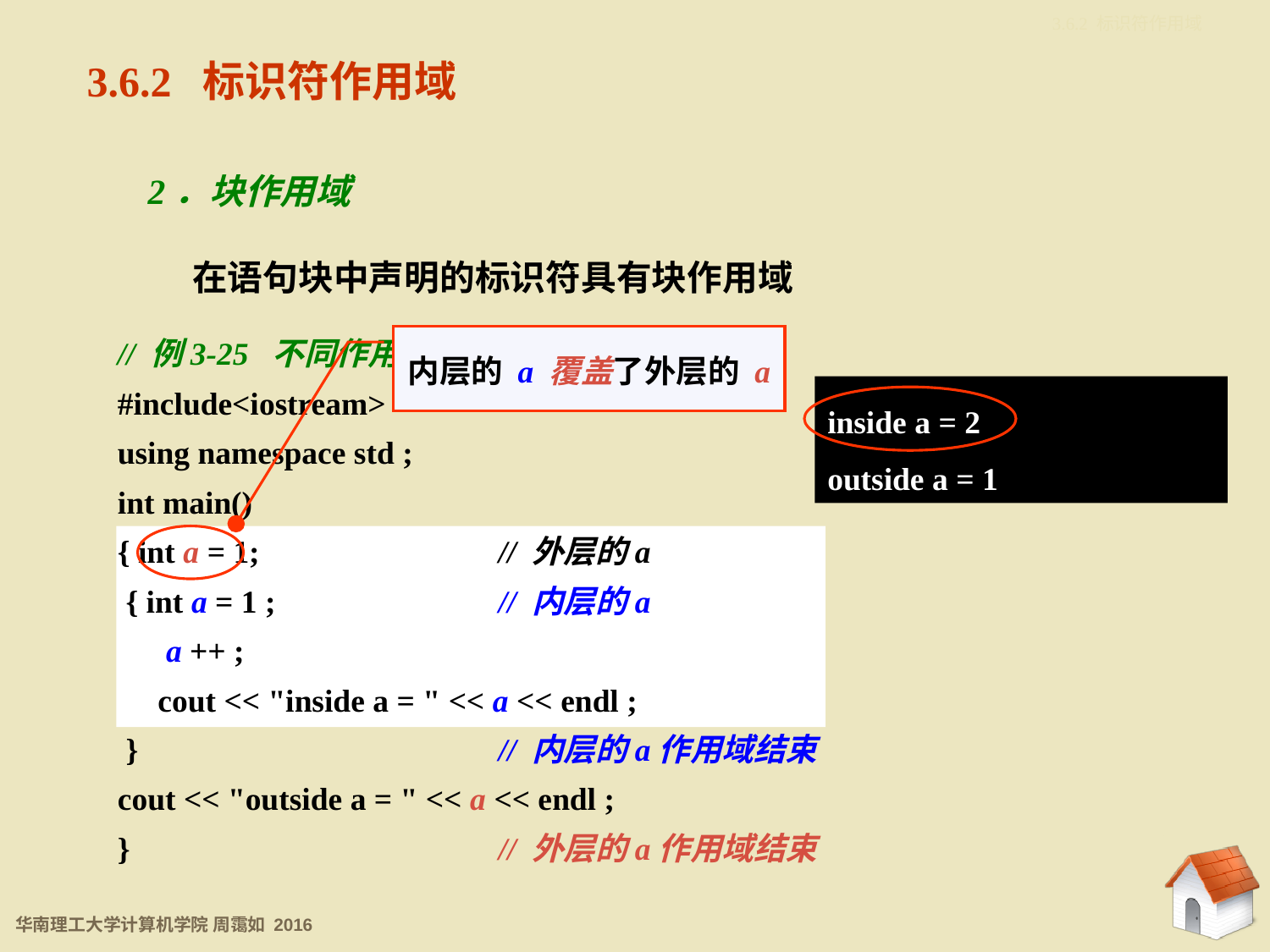

3.6.2 标识符作用域
3.6.2  标识符作用域
2．块作用域
在语句块中声明的标识符具有块作用域
// 例3-25  不同作用域的同名变量
#include<iostream>
using namespace std ;
int main()
{ int a = 1;		// 外层的a
 { int a = 1 ;		// 内层的a
      a ++ ;
     cout << "inside a = " << a << endl ;
 }			// 内层的a作用域结束
cout << "outside a = " << a << endl ;
}			// 外层的a作用域结束
内层的 a 覆盖了外层的 a
inside a = 2
outside a = 1